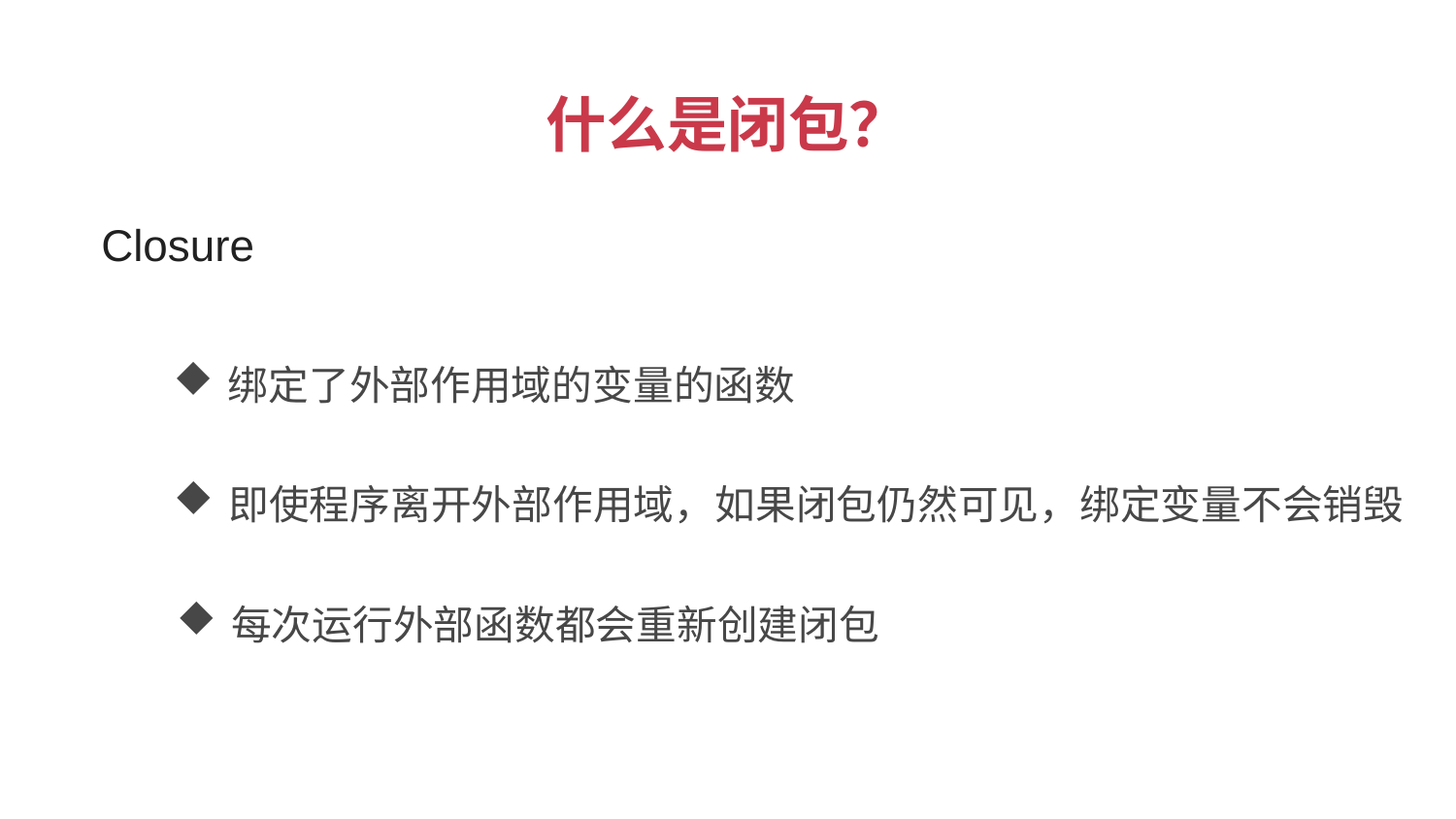

什么是闭包？
 Closure
绑定了外部作用域的变量的函数
即使程序离开外部作用域，如果闭包仍然可见，绑定变量不会销毁
每次运行外部函数都会重新创建闭包